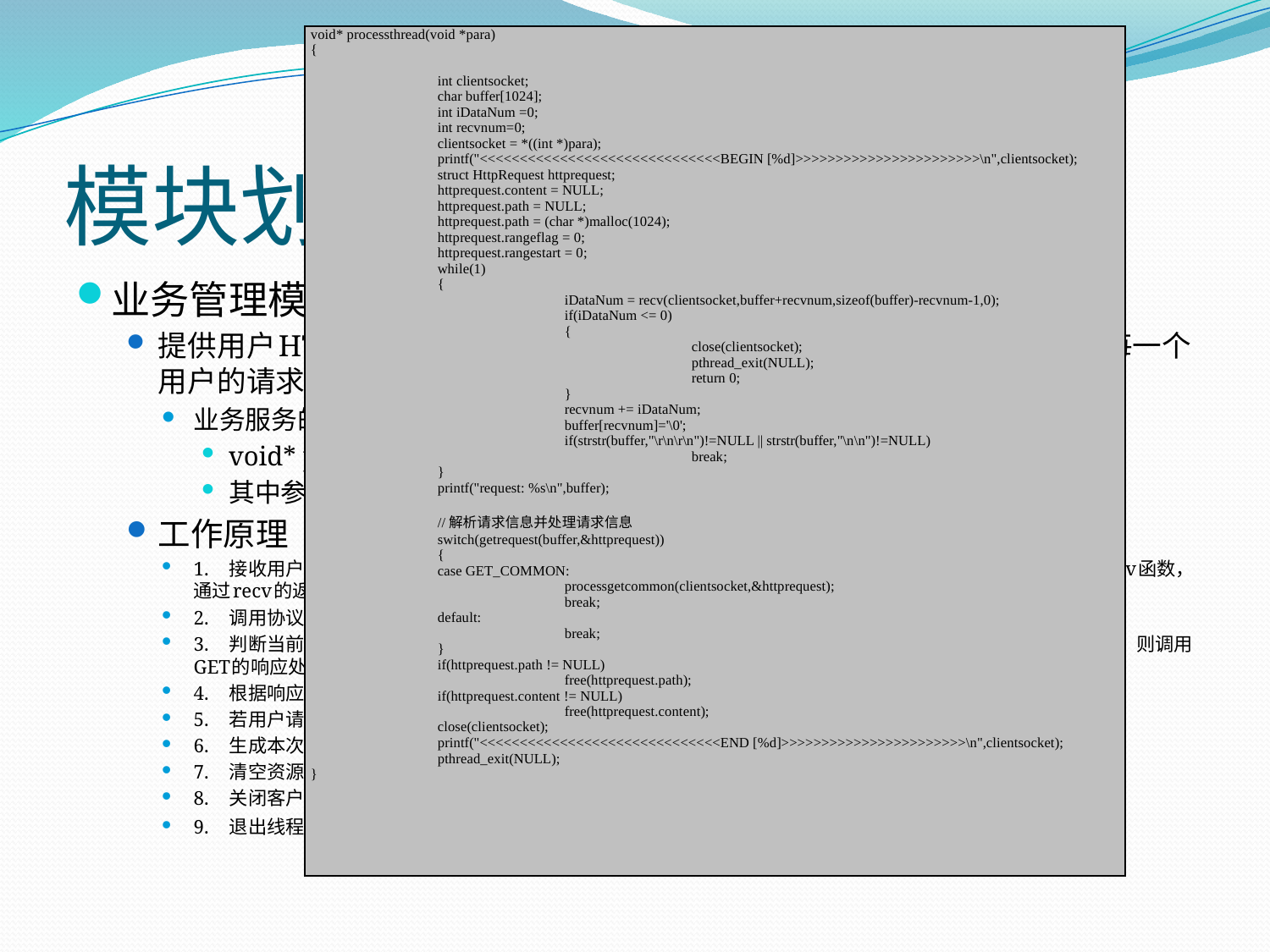

| void\* processthread(void \*para) { int clientsocket; char buffer[1024]; int iDataNum =0; int recvnum=0; clientsocket = \*((int \*)para); printf("<<<<<<<<<<<<<<<<<<<<<<<<<<<<<<BEGIN [%d]>>>>>>>>>>>>>>>>>>>>>>>\n",clientsocket); struct HttpRequest httprequest; httprequest.content = NULL; httprequest.path = NULL; httprequest.path = (char \*)malloc(1024); httprequest.rangeflag = 0; httprequest.rangestart = 0; while(1) { iDataNum = recv(clientsocket,buffer+recvnum,sizeof(buffer)-recvnum-1,0); if(iDataNum <= 0) { close(clientsocket); pthread\_exit(NULL); return 0; } recvnum += iDataNum; buffer[recvnum]='\0'; if(strstr(buffer,"\r\n\r\n")!=NULL || strstr(buffer,"\n\n")!=NULL) break; } printf("request: %s\n",buffer); //解析请求信息并处理请求信息 switch(getrequest(buffer,&httprequest)) { case GET\_COMMON: processgetcommon(clientsocket,&httprequest); break; default: break; } if(httprequest.path != NULL) free(httprequest.path); if(httprequest.content != NULL) free(httprequest.content); close(clientsocket); printf("<<<<<<<<<<<<<<<<<<<<<<<<<<<<<<END [%d]>>>>>>>>>>>>>>>>>>>>>>>\n",clientsocket); pthread\_exit(NULL); } |
| --- |
# 模块划分之业务管理模块
业务管理模块
提供用户HTTP的请求/应答服务，由于LiuServer采用的是多线程框架，每一个用户的请求，都要为其创建一个业务服务线程
业务服务的回调函数原型为：
void* processthread(void *para)
其中参数para为客户端的套接字号
工作原理
1.　接收用户请求数据，由于用户可能发送的请求数据量较大，存在一次接收不完全的情况，故采用循环调用recv函数，通过recv的返回值是否大于当前实际接收值，若大于，则继续进行接收；否则认为接收完毕；
2.　调用协议解析子模块，分析用户请求字符串；
3.　判断当前请求类型，调用相应的响应处理子模块，LiuServer支持GET请求，这里若分析出请求类型为GET，则调用GET的响应处理子模块；
4.　根据响应处理结果，生成相应的响应代码，调用响应码生成子模块，并将结果传送至客户端；
5.　若用户请求的资源文件存在，则调用文件传输子模块，顺次读取文件中的数据并发送至客户端；
6.　生成本次请求的日志信息，并格式化成XML形式，加入到日志文件中；
7.　清空资源；
8.　关闭客户套接字；
9.　退出线程